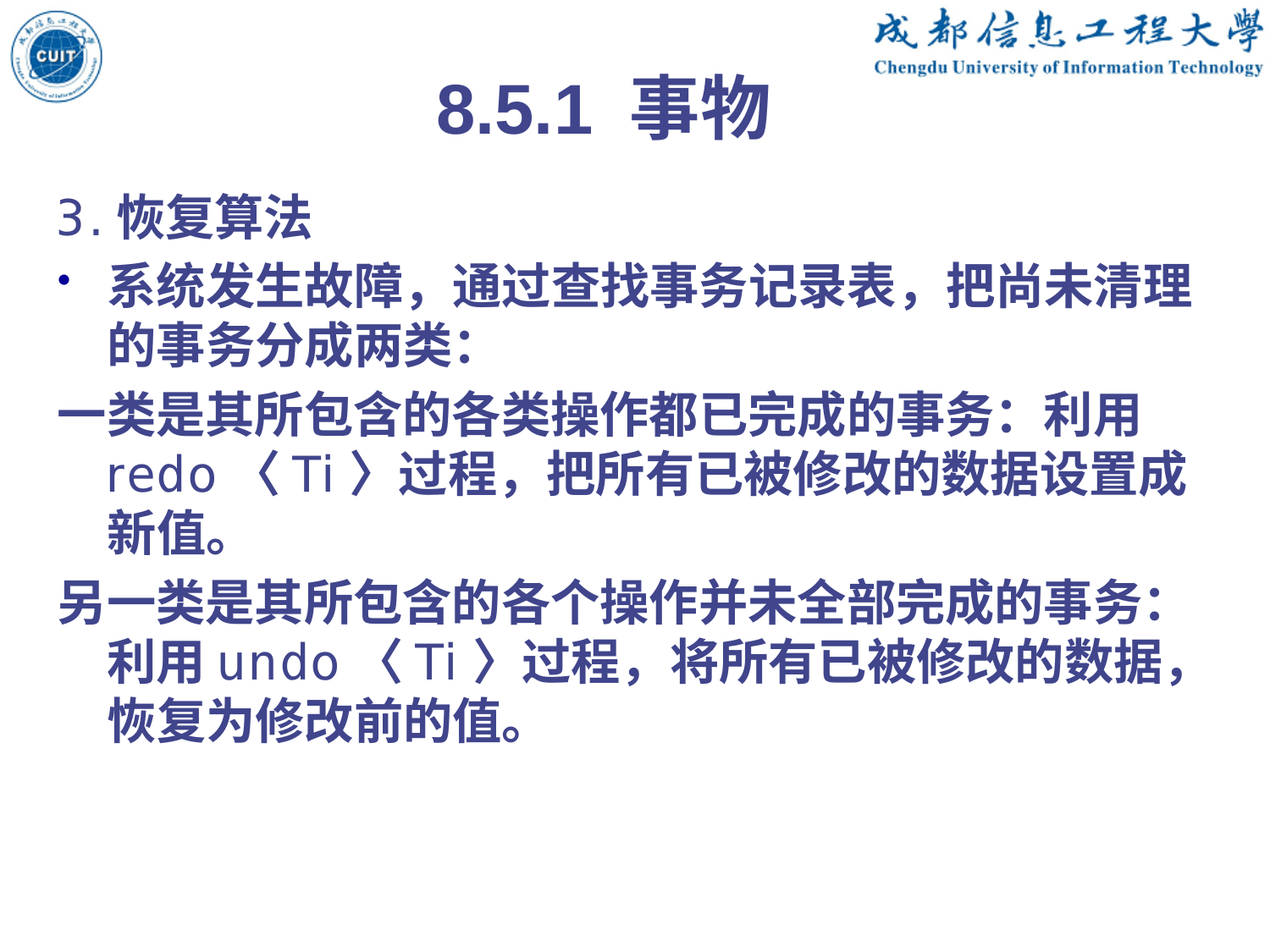

8.5.1 事物
3.恢复算法
系统发生故障，通过查找事务记录表，把尚未清理的事务分成两类：
一类是其所包含的各类操作都已完成的事务：利用redo〈Ti〉过程，把所有已被修改的数据设置成新值。
另一类是其所包含的各个操作并未全部完成的事务：利用undo〈Ti〉过程，将所有已被修改的数据，恢复为修改前的值。